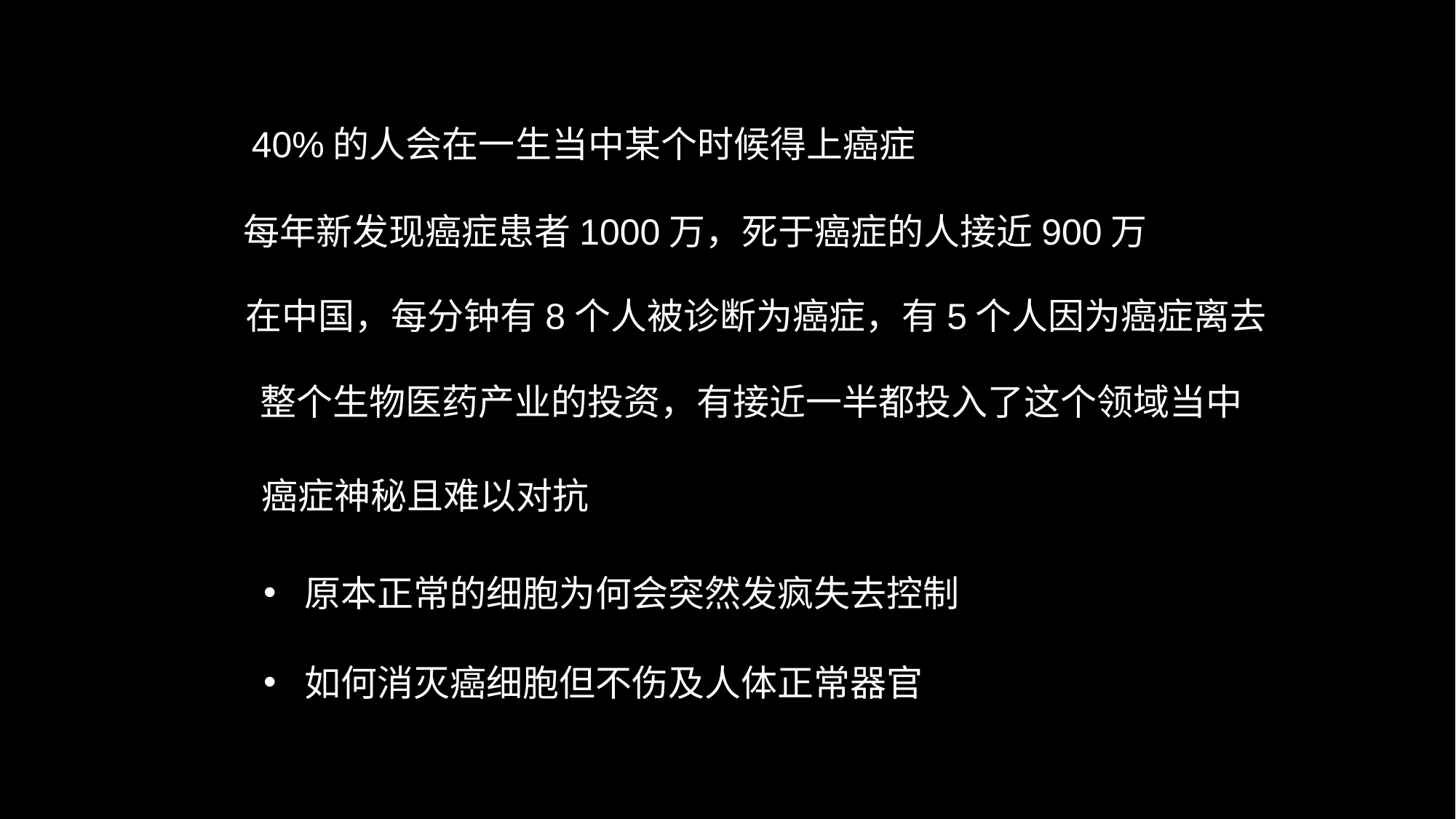

40%的人会在一生当中某个时候得上癌症
每年新发现癌症患者1000万，死于癌症的人接近900万
在中国，每分钟有8个人被诊断为癌症，有5个人因为癌症离去
整个生物医药产业的投资，有接近一半都投入了这个领域当中
癌症神秘且难以对抗
原本正常的细胞为何会突然发疯失去控制
如何消灭癌细胞但不伤及人体正常器官